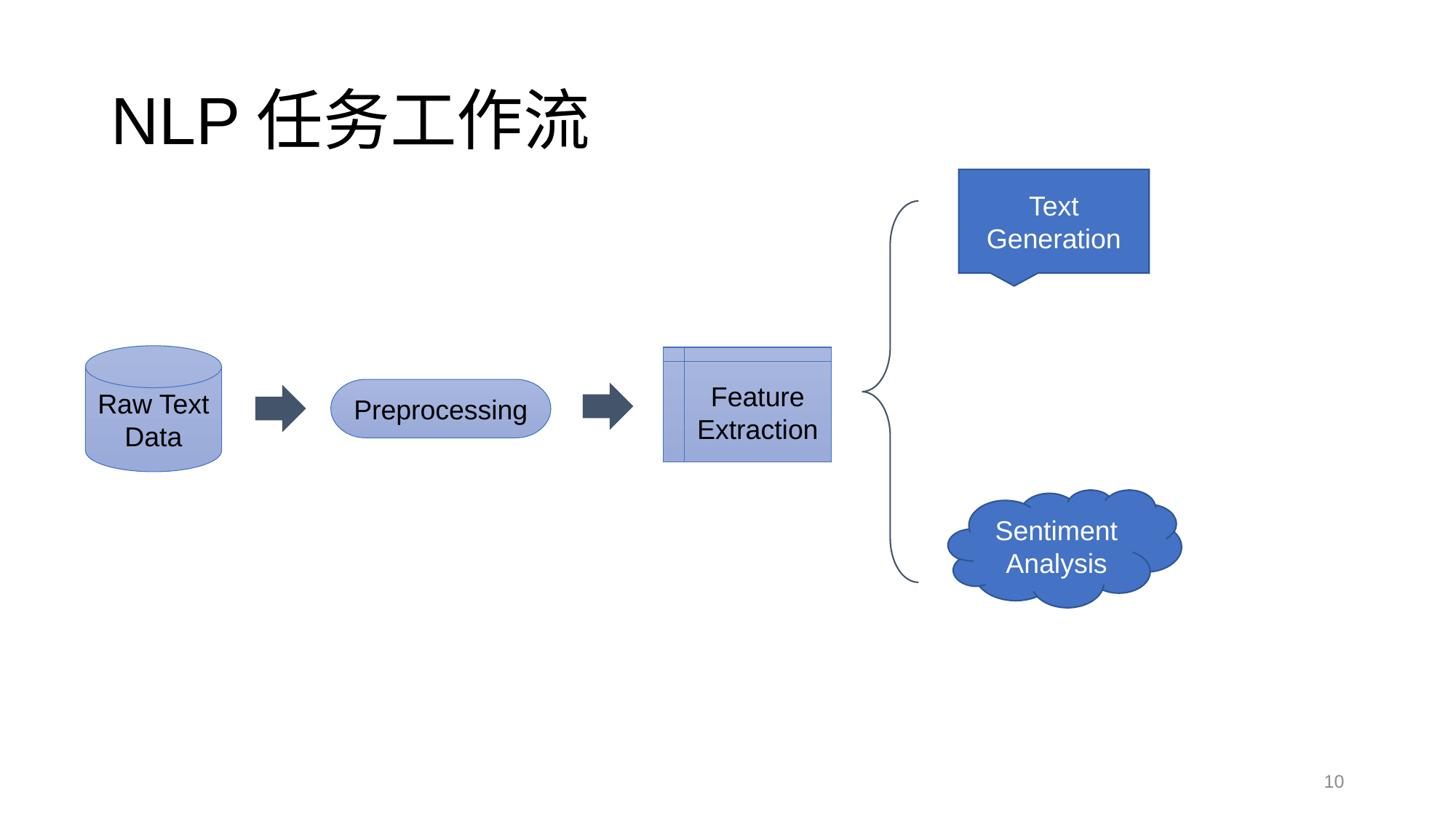

# NLP任务工作流
Text Generation

Raw Text Data
Feature Extraction
Preprocessing

Sentiment
Analysis
10